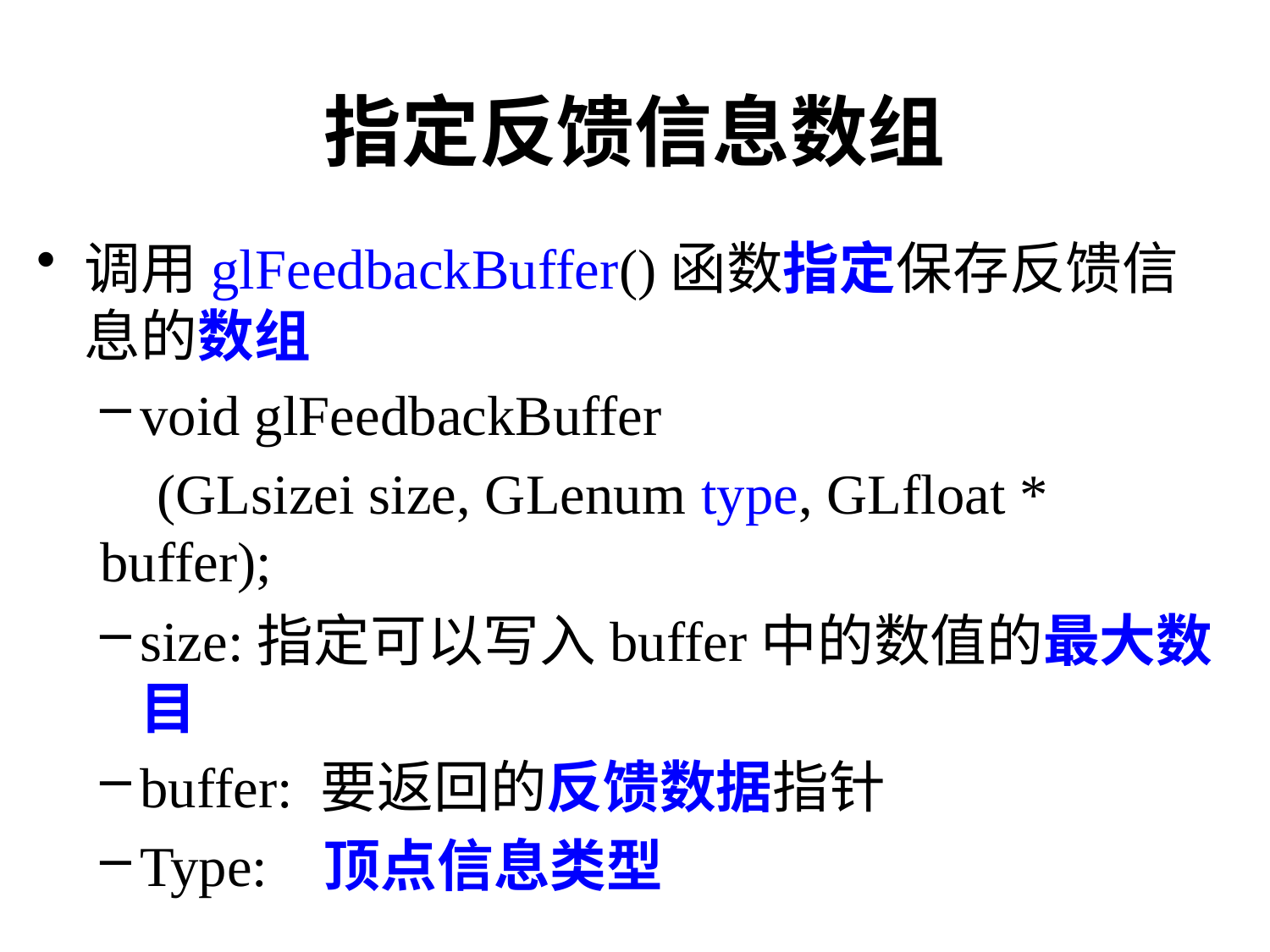

# 指定反馈信息数组
调用glFeedbackBuffer()函数指定保存反馈信息的数组
void glFeedbackBuffer
    (GLsizei size, GLenum type, GLfloat * buffer);
size:指定可以写入buffer中的数值的最大数目
buffer: 要返回的反馈数据指针
Type:   顶点信息类型